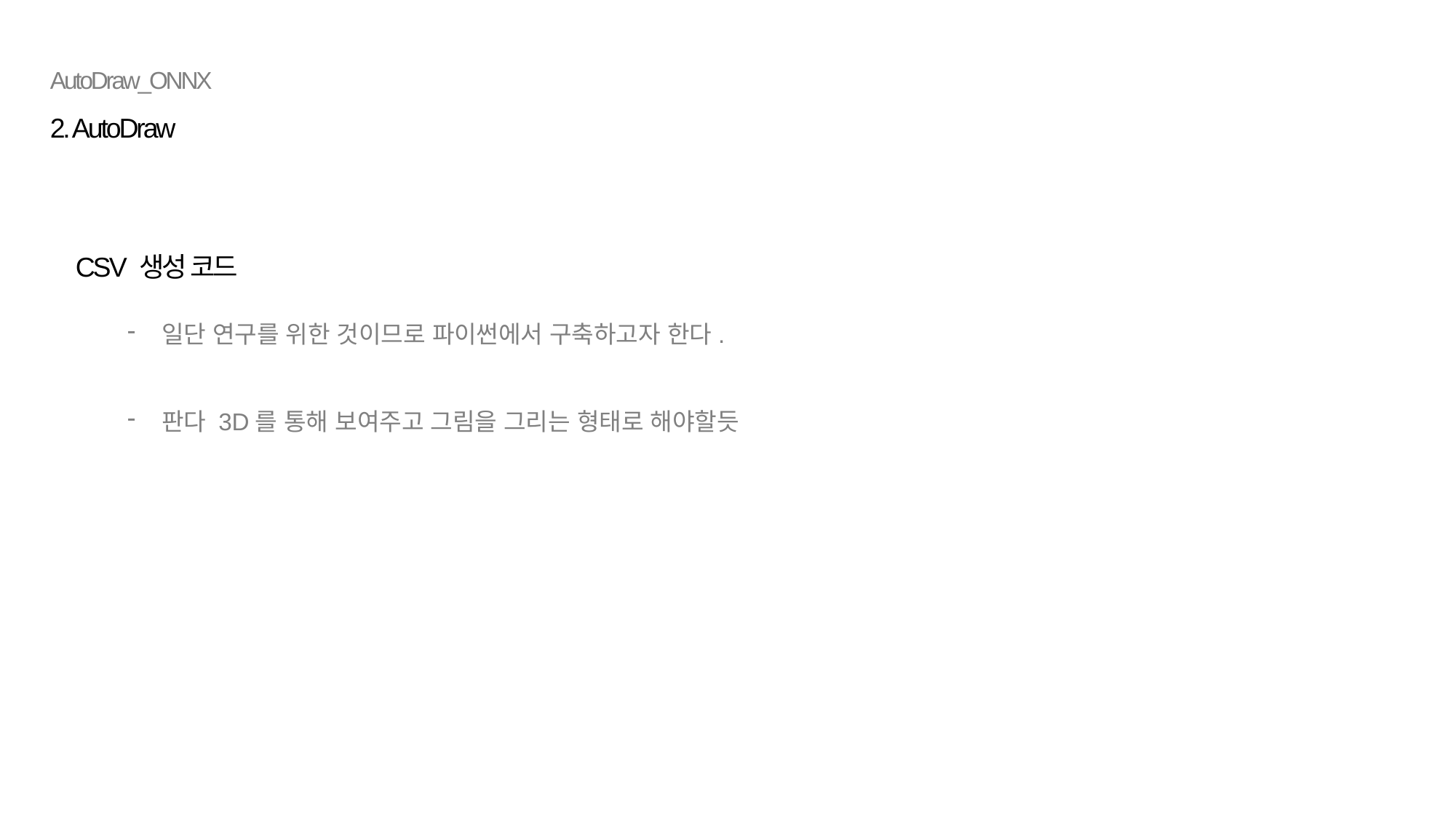

AutoDraw_ONNX
2. AutoDraw
CSV 생성 코드
일단 연구를 위한 것이므로 파이썬에서 구축하고자 한다.

판다 3D를 통해 보여주고 그림을 그리는 형태로 해야할듯